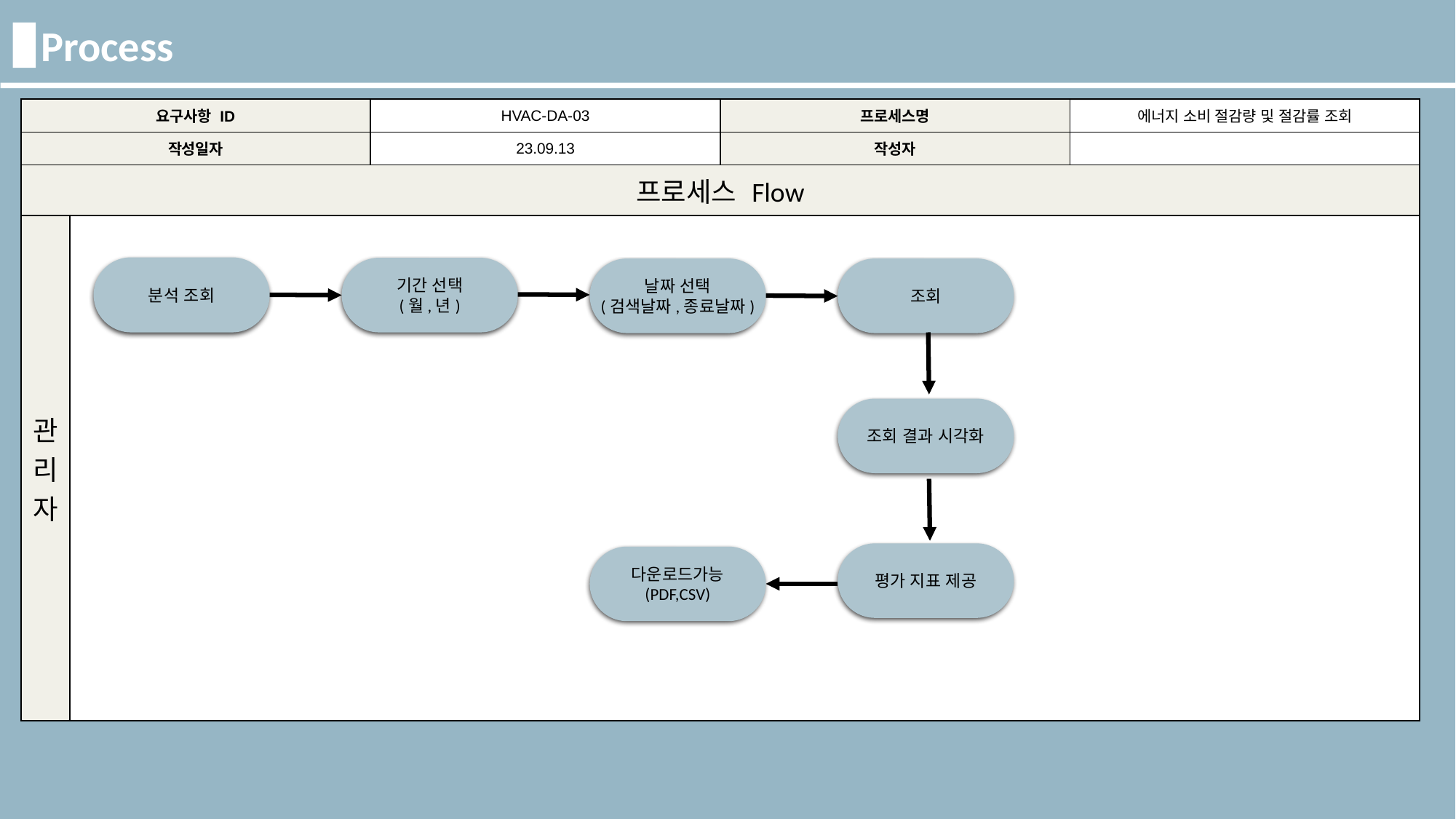

Process

| 요구사항 ID |  | HVAC-DA-03 | 프로세스명 | 에너지 소비 절감량 및 절감률 조회 |
| --- | --- | --- | --- | --- |
| 작성일자 |  | 23.09.13 | 작성자 |  |
| 프로세스 Flow |  |  |  |  |
| 관리자 |  |  |  |  |
분석 조회
기간 선택
(월,년)
날짜 선택
(검색날짜,종료날짜)
조회
조회 결과 시각화
평가 지표 제공
다운로드가능
(PDF,CSV)